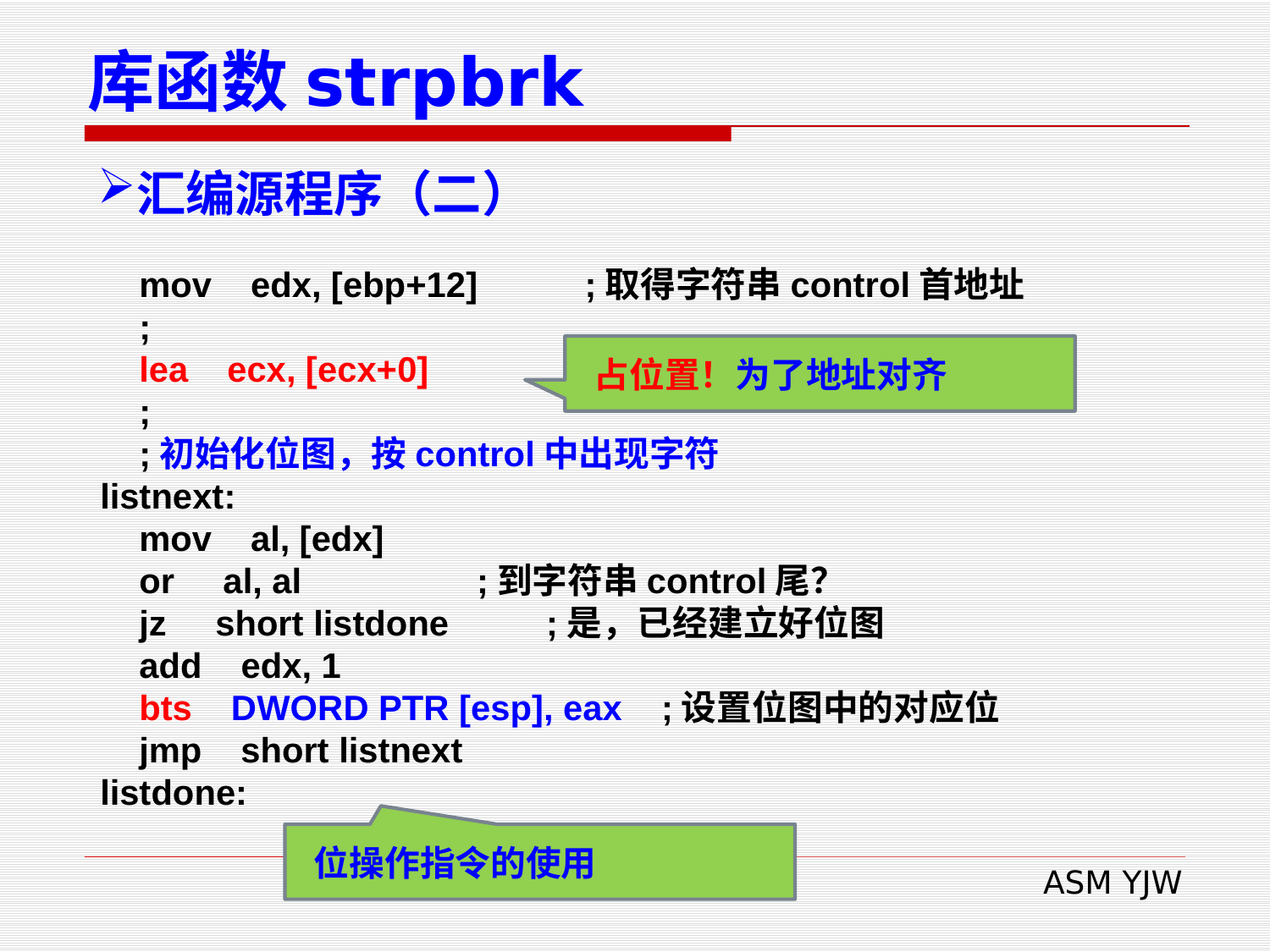

# 库函数strpbrk
汇编源程序（二）
    mov    edx, [ebp+12]           ;取得字符串control首地址
    ;
    lea    ecx, [ecx+0]
    ;
    ;初始化位图，按control中出现字符
listnext:
    mov    al, [edx]
    or     al, al                  ;到字符串control尾？
    jz     short listdone          ;是，已经建立好位图
    add    edx, 1
    bts    DWORD PTR [esp], eax    ;设置位图中的对应位
    jmp    short listnext
listdone:
 占位置！为了地址对齐
 位操作指令的使用